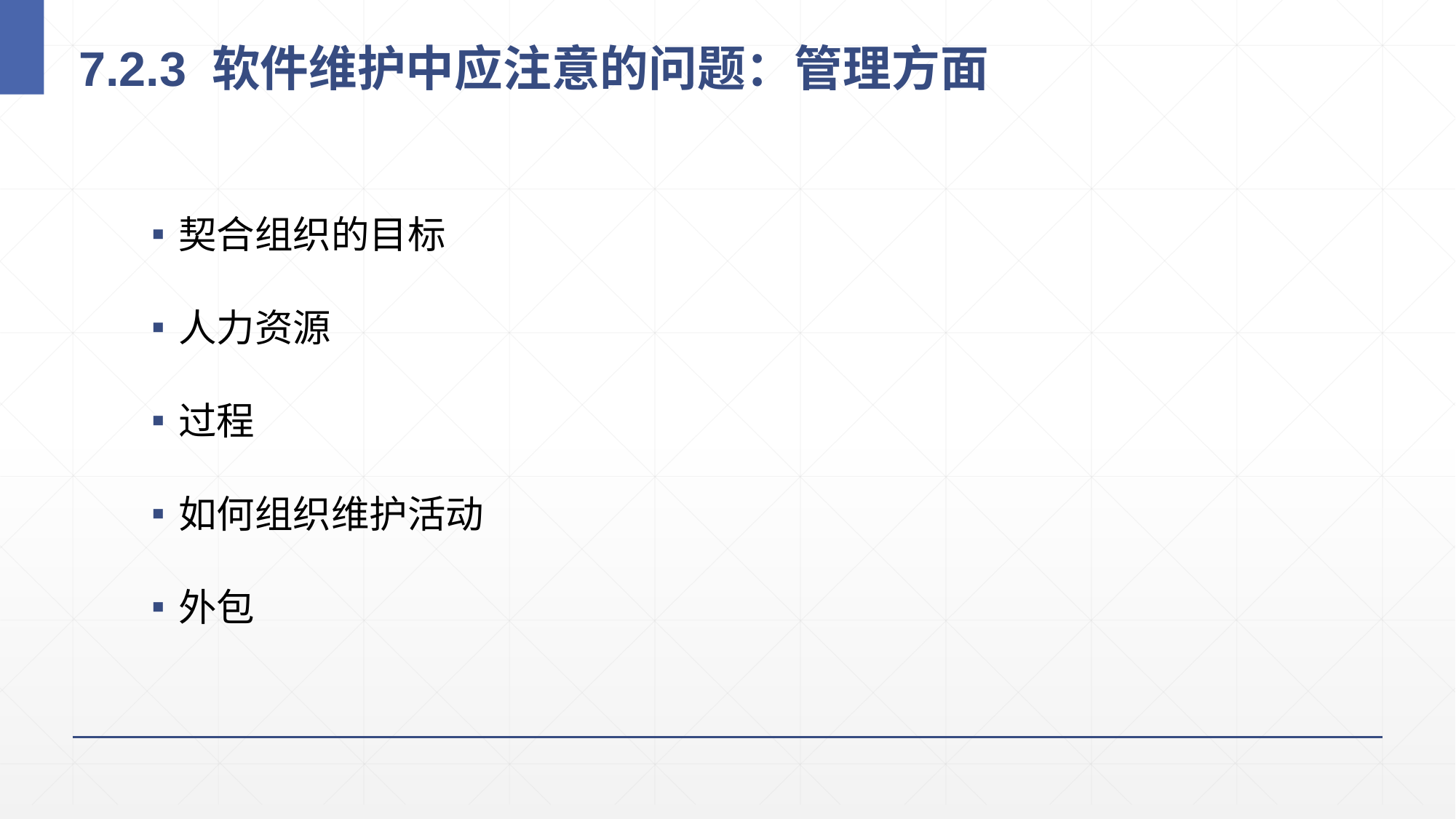

# 7.2.3 软件维护中应注意的问题：管理方面
契合组织的目标
人力资源
过程
如何组织维护活动
外包